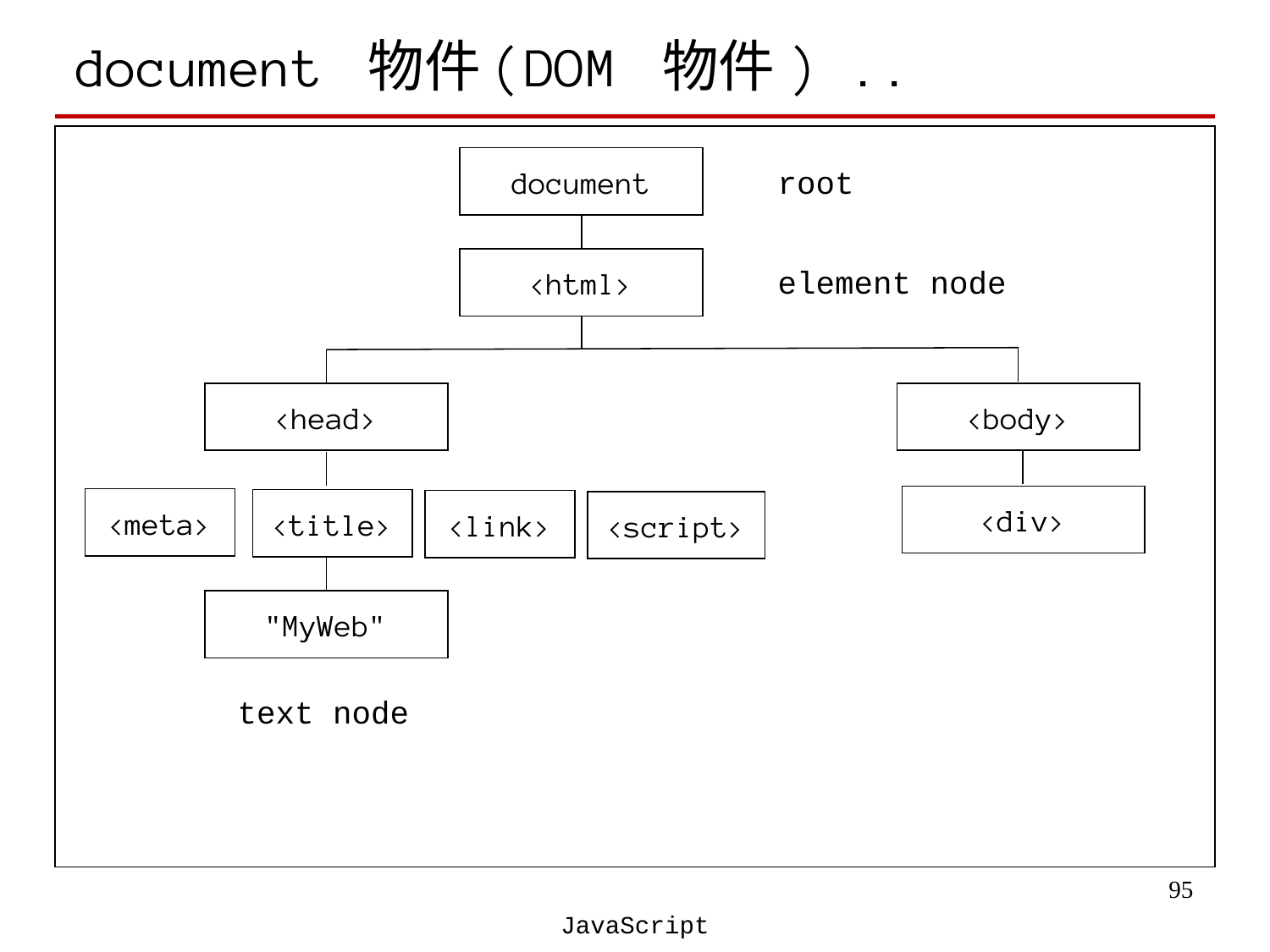

# document 物件(DOM 物件) ..

document
<html>
<head>
<body>
<div>
<title>
"MyWeb"
root
element node
<meta>
<link>
<script>
text node
95
JavaScript